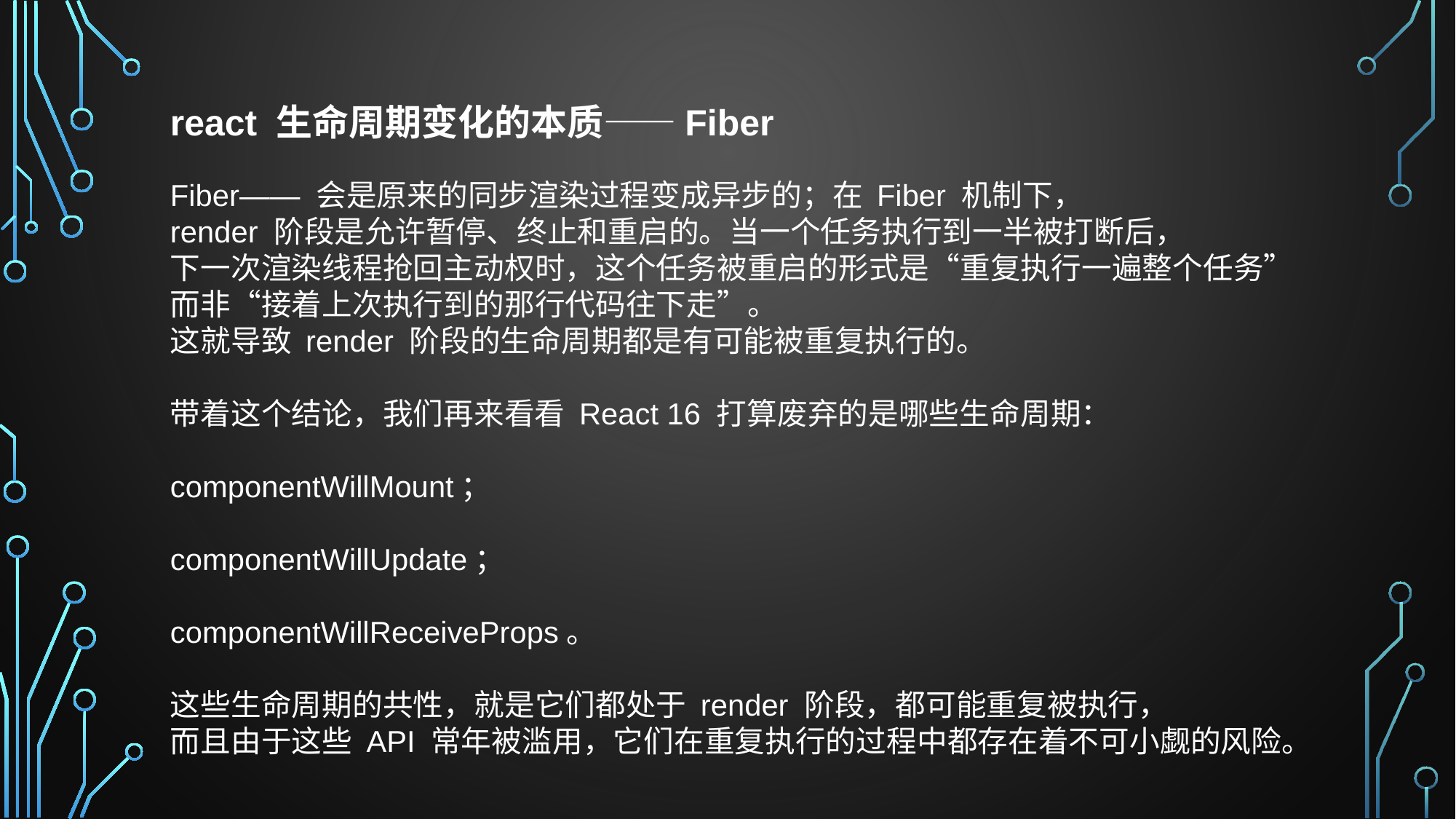

react 生命周期变化的本质——Fiber

Fiber—— 会是原来的同步渲染过程变成异步的；在 Fiber 机制下，
render 阶段是允许暂停、终止和重启的。当一个任务执行到一半被打断后，
下一次渲染线程抢回主动权时，这个任务被重启的形式是“重复执行一遍整个任务”
而非“接着上次执行到的那行代码往下走”。
这就导致 render 阶段的生命周期都是有可能被重复执行的。

带着这个结论，我们再来看看 React 16 打算废弃的是哪些生命周期：

componentWillMount；

componentWillUpdate；

componentWillReceiveProps。

这些生命周期的共性，就是它们都处于 render 阶段，都可能重复被执行，
而且由于这些 API 常年被滥用，它们在重复执行的过程中都存在着不可小觑的风险。